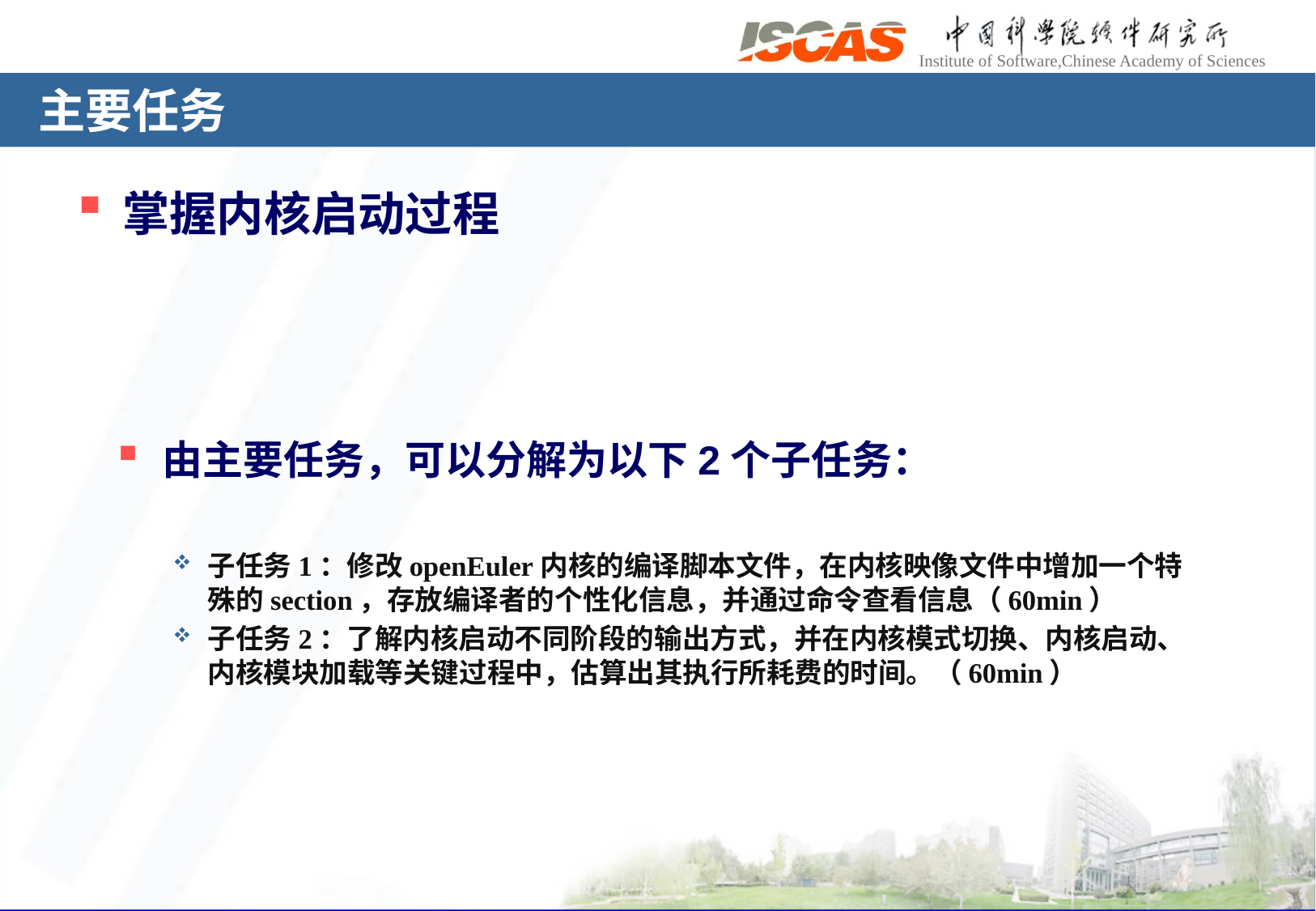

# 主要任务
掌握内核启动过程
由主要任务，可以分解为以下2个子任务：

子任务1：修改openEuler内核的编译脚本文件，在内核映像文件中增加一个特殊的section，存放编译者的个性化信息，并通过命令查看信息（60min）
子任务2：了解内核启动不同阶段的输出方式，并在内核模式切换、内核启动、内核模块加载等关键过程中，估算出其执行所耗费的时间。（60min）